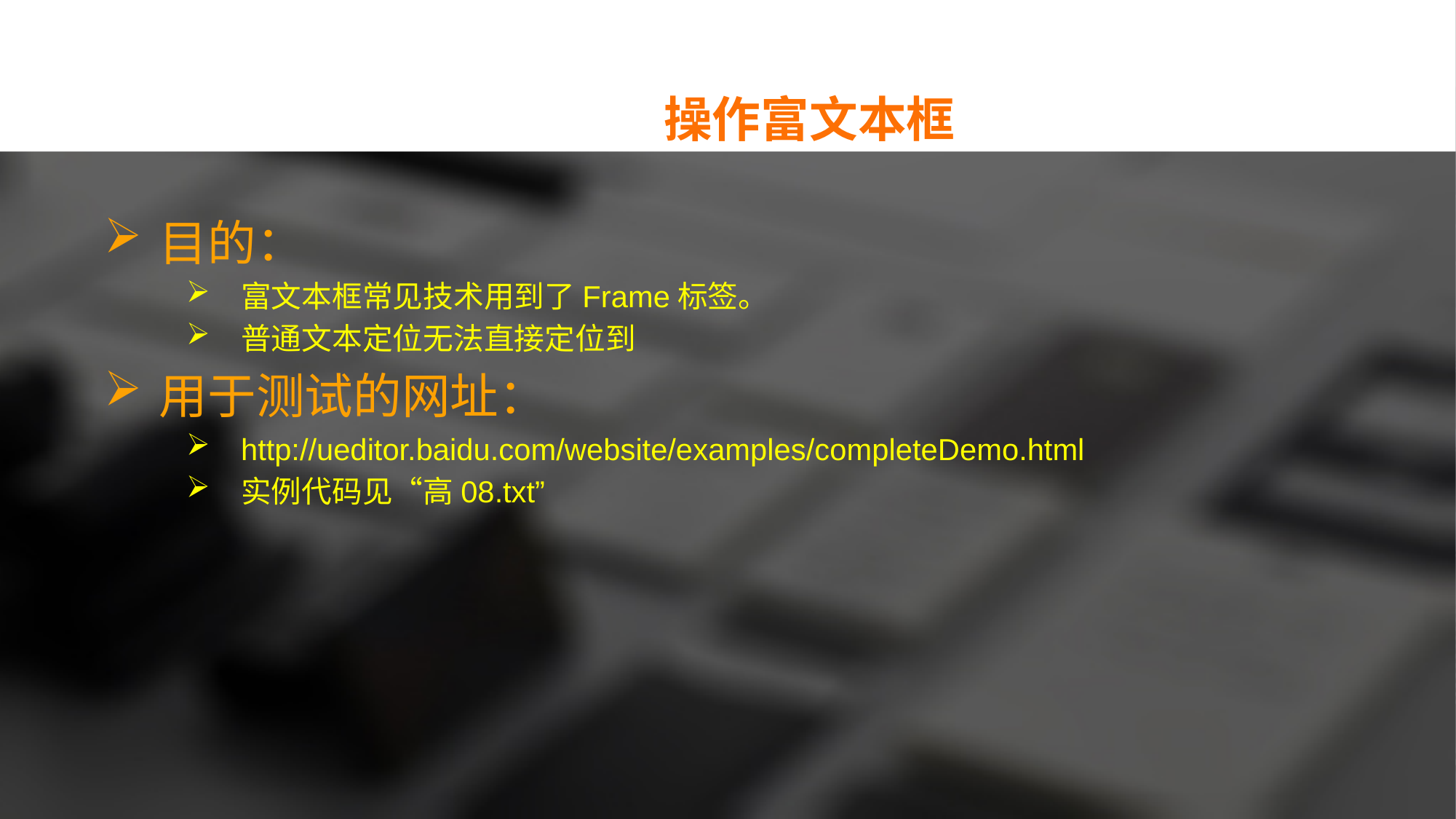

操作富文本框
目的：
富文本框常见技术用到了Frame标签。
普通文本定位无法直接定位到
用于测试的网址：
http://ueditor.baidu.com/website/examples/completeDemo.html
实例代码见“高08.txt”